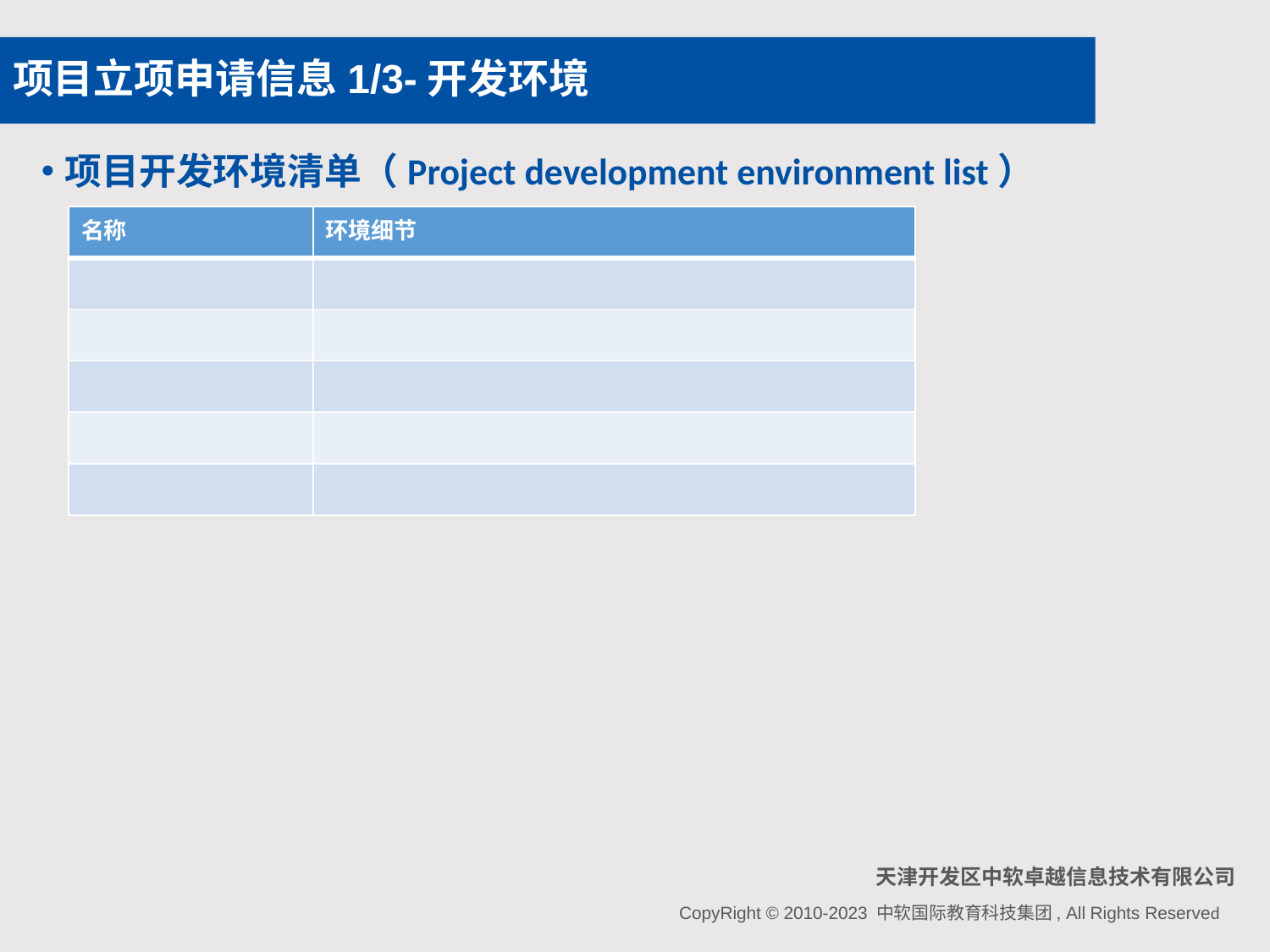

# 项目立项申请信息1/3-开发环境
项目开发环境清单（Project development environment list）

| 名称 | 环境细节 |
| --- | --- |
|  |  |
|  |  |
|  |  |
|  |  |
|  |  |